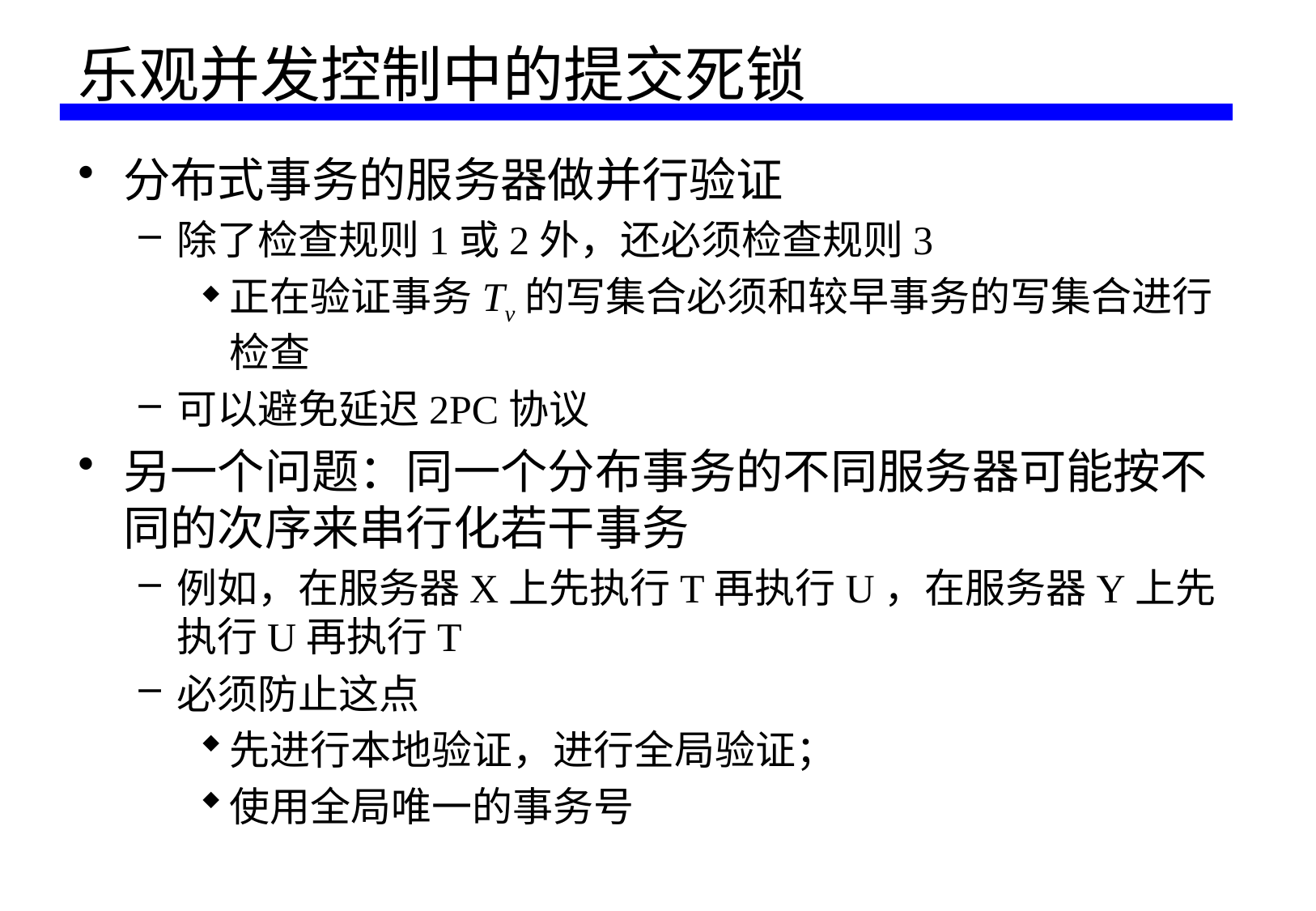

# 乐观并发控制中的提交死锁
分布式事务的服务器做并行验证
除了检查规则1或2外，还必须检查规则3
正在验证事务Tv的写集合必须和较早事务的写集合进行检查
可以避免延迟2PC协议
另一个问题：同一个分布事务的不同服务器可能按不同的次序来串行化若干事务
例如，在服务器X上先执行T再执行U，在服务器Y上先执行U再执行T
必须防止这点
先进行本地验证，进行全局验证；
使用全局唯一的事务号